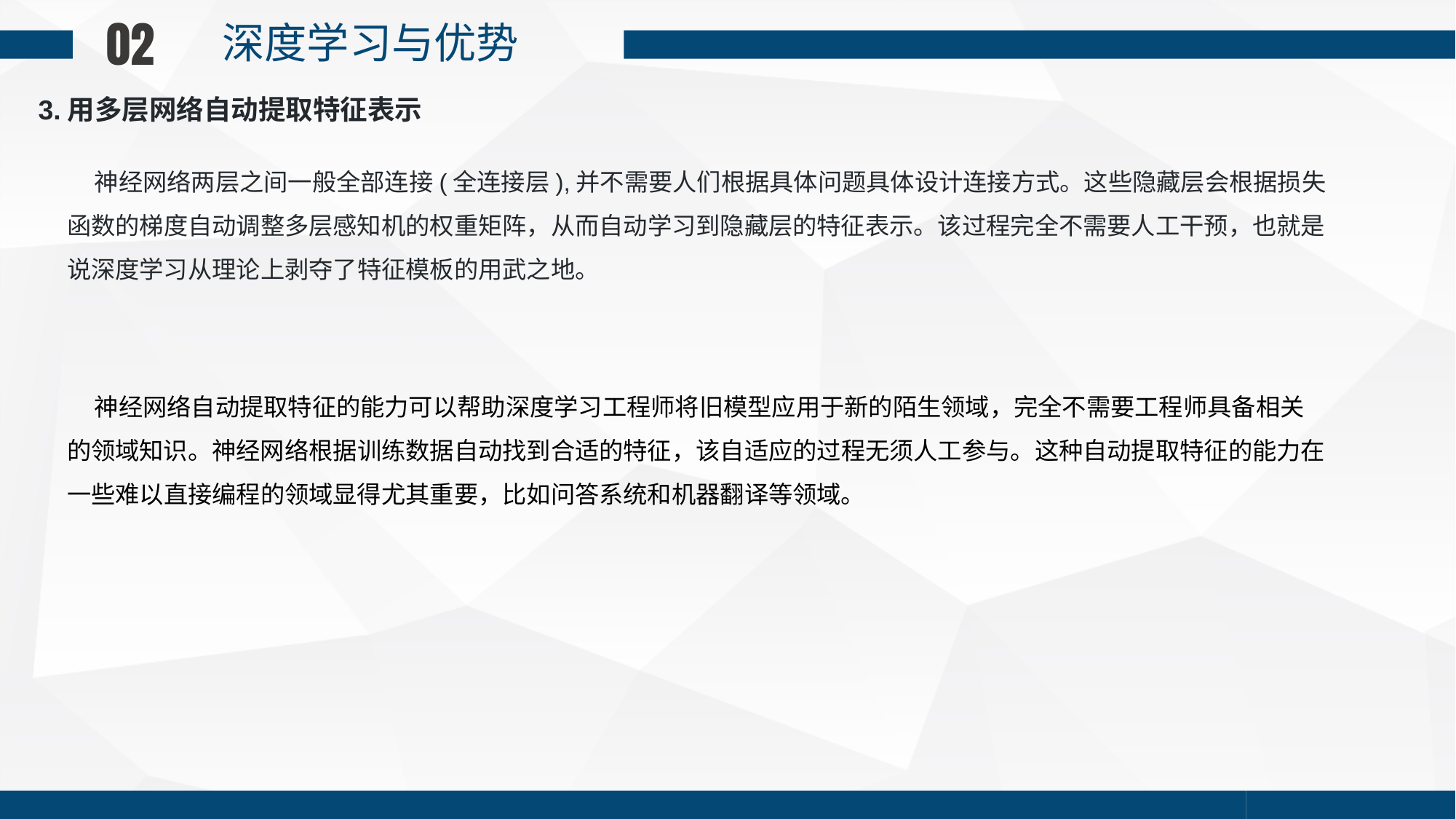

02
 深度学习与优势

3.用多层网络自动提取特征表示
    神经网络两层之间一般全部连接(全连接层),并不需要人们根据具体问题具体设计连接方式。这些隐藏层会根据损失函数的梯度自动调整多层感知机的权重矩阵，从而自动学习到隐藏层的特征表示。该过程完全不需要人工干预，也就是说深度学习从理论上剥夺了特征模板的用武之地。

    神经网络自动提取特征的能力可以帮助深度学习工程师将旧模型应用于新的陌生领域，完全不需要工程师具备相关的领域知识。神经网络根据训练数据自动找到合适的特征，该自适应的过程无须人工参与。这种自动提取特征的能力在一些难以直接编程的领域显得尤其重要，比如问答系统和机器翻译等领域。